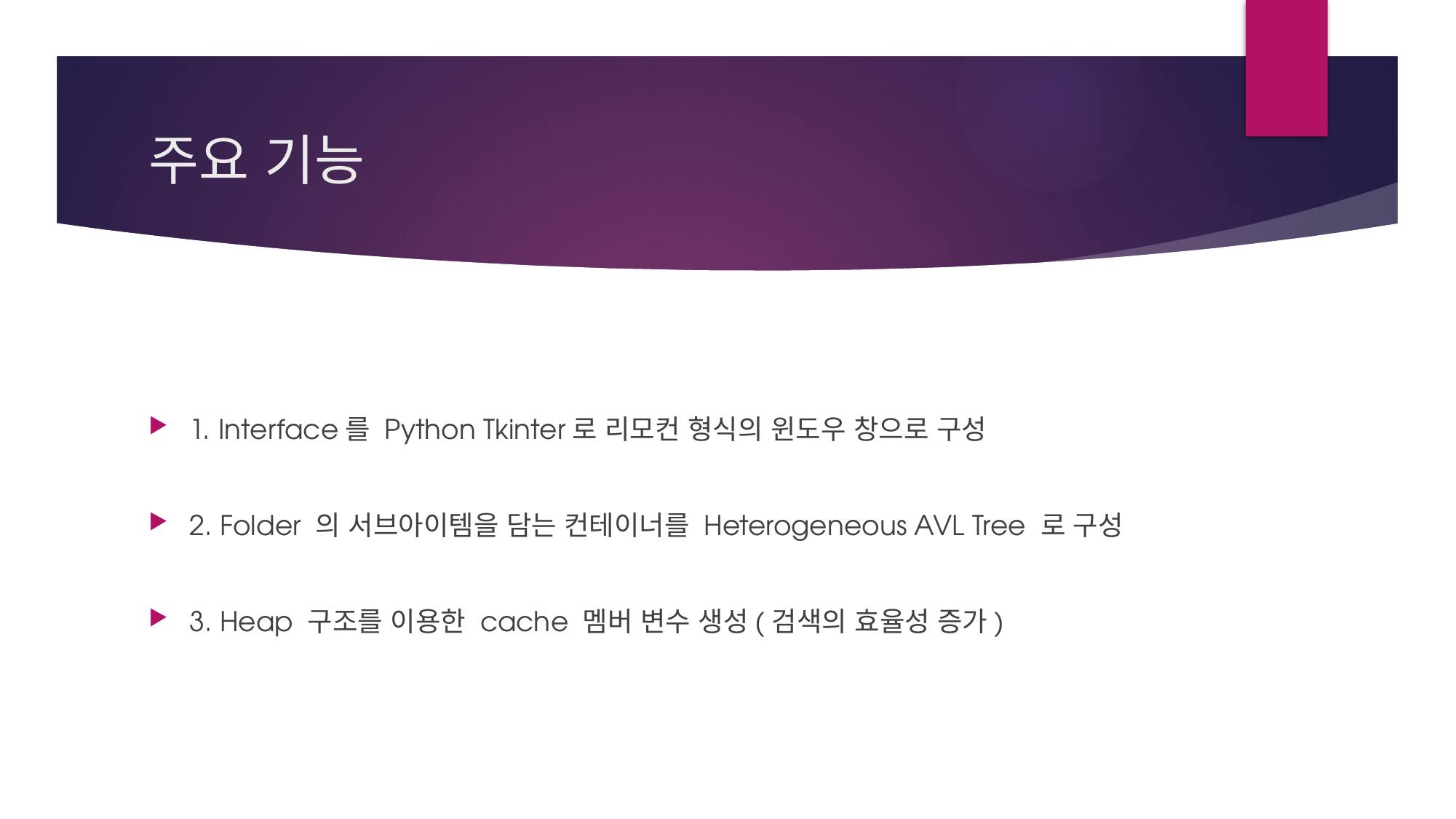

# 주요 기능

1. Interface를 Python Tkinter로 리모컨 형식의 윈도우 창으로 구성

2. Folder 의 서브아이템을 담는 컨테이너를 Heterogeneous AVL Tree 로 구성

3. Heap 구조를 이용한 cache 멤버 변수 생성(검색의 효율성 증가)